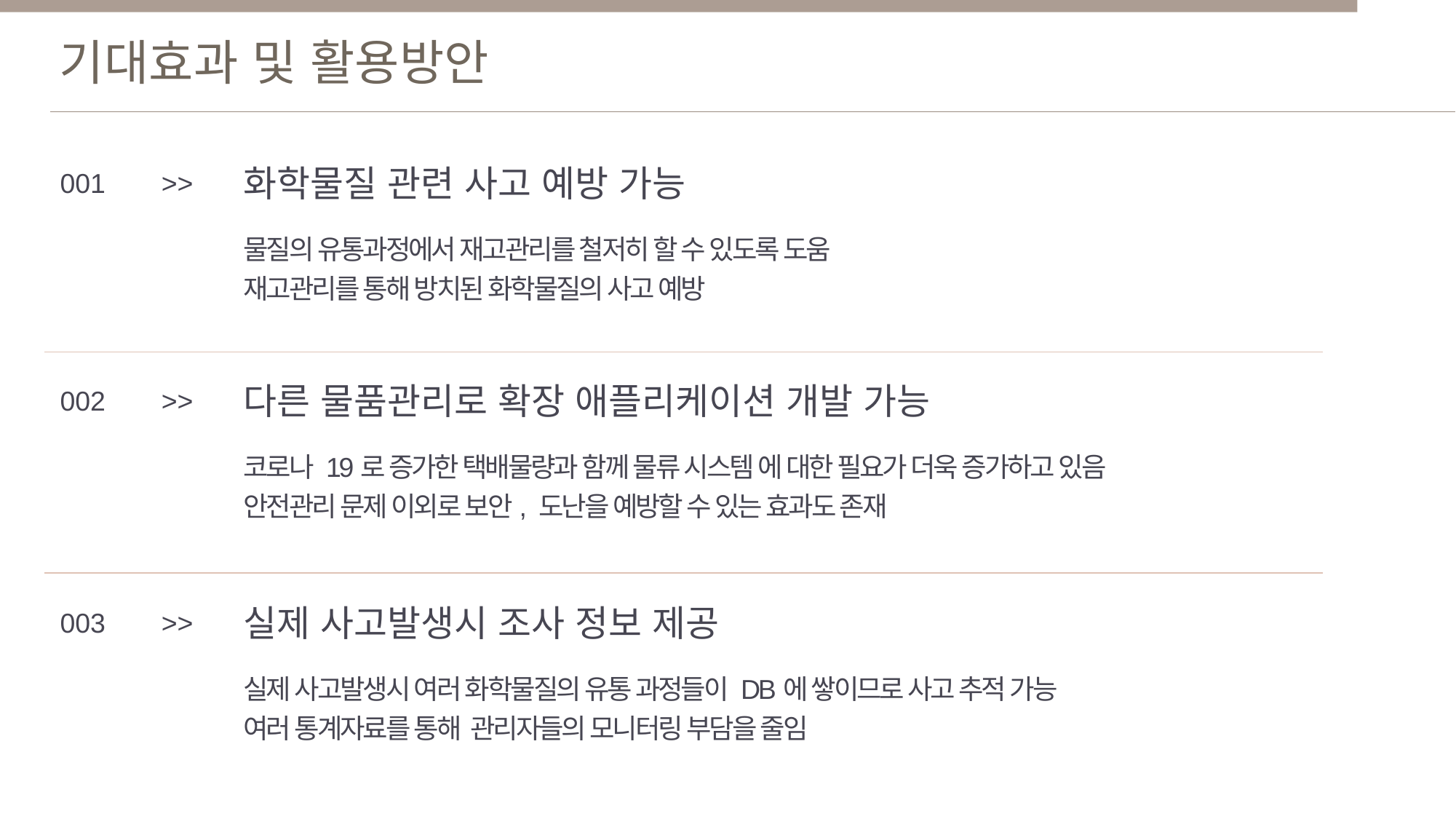

기대효과 및 활용방안
화학물질 관련 사고 예방 가능
001
>>
물질의 유통과정에서 재고관리를 철저히 할 수 있도록 도움
재고관리를 통해 방치된 화학물질의 사고 예방
다른 물품관리로 확장 애플리케이션 개발 가능
002
>>
코로나 19로 증가한 택배물량과 함께 물류 시스템 에 대한 필요가 더욱 증가하고 있음
안전관리 문제 이외로 보안, 도난을 예방할 수 있는 효과도 존재
실제 사고발생시 조사 정보 제공
003
>>
실제 사고발생시 여러 화학물질의 유통 과정들이 DB에 쌓이므로 사고 추적 가능
여러 통계자료를 통해  관리자들의 모니터링 부담을 줄임